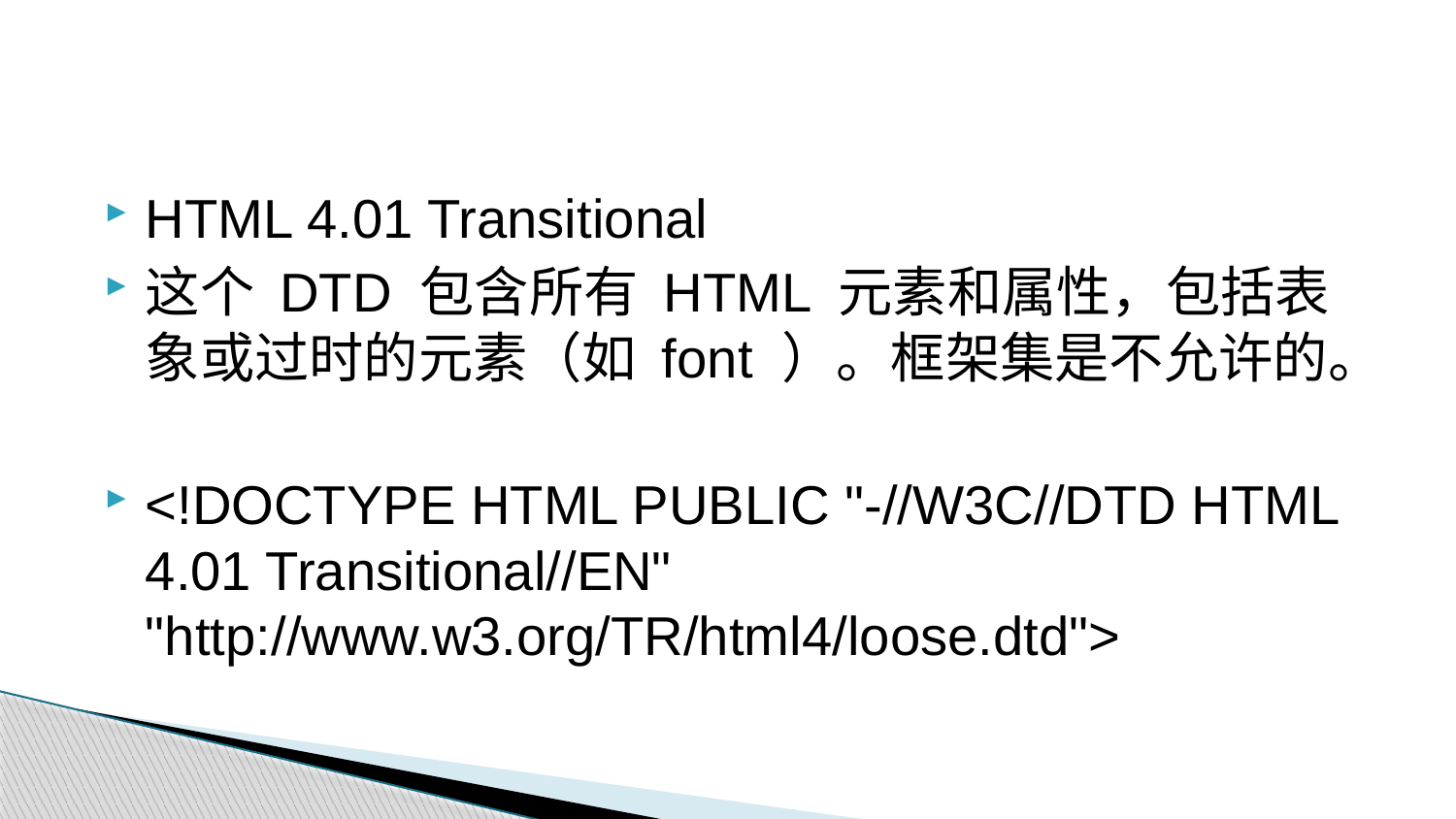

#
HTML 4.01 Transitional
这个 DTD 包含所有 HTML 元素和属性，包括表象或过时的元素（如 font ）。框架集是不允许的。

<!DOCTYPE HTML PUBLIC "-//W3C//DTD HTML 4.01 Transitional//EN" "http://www.w3.org/TR/html4/loose.dtd">